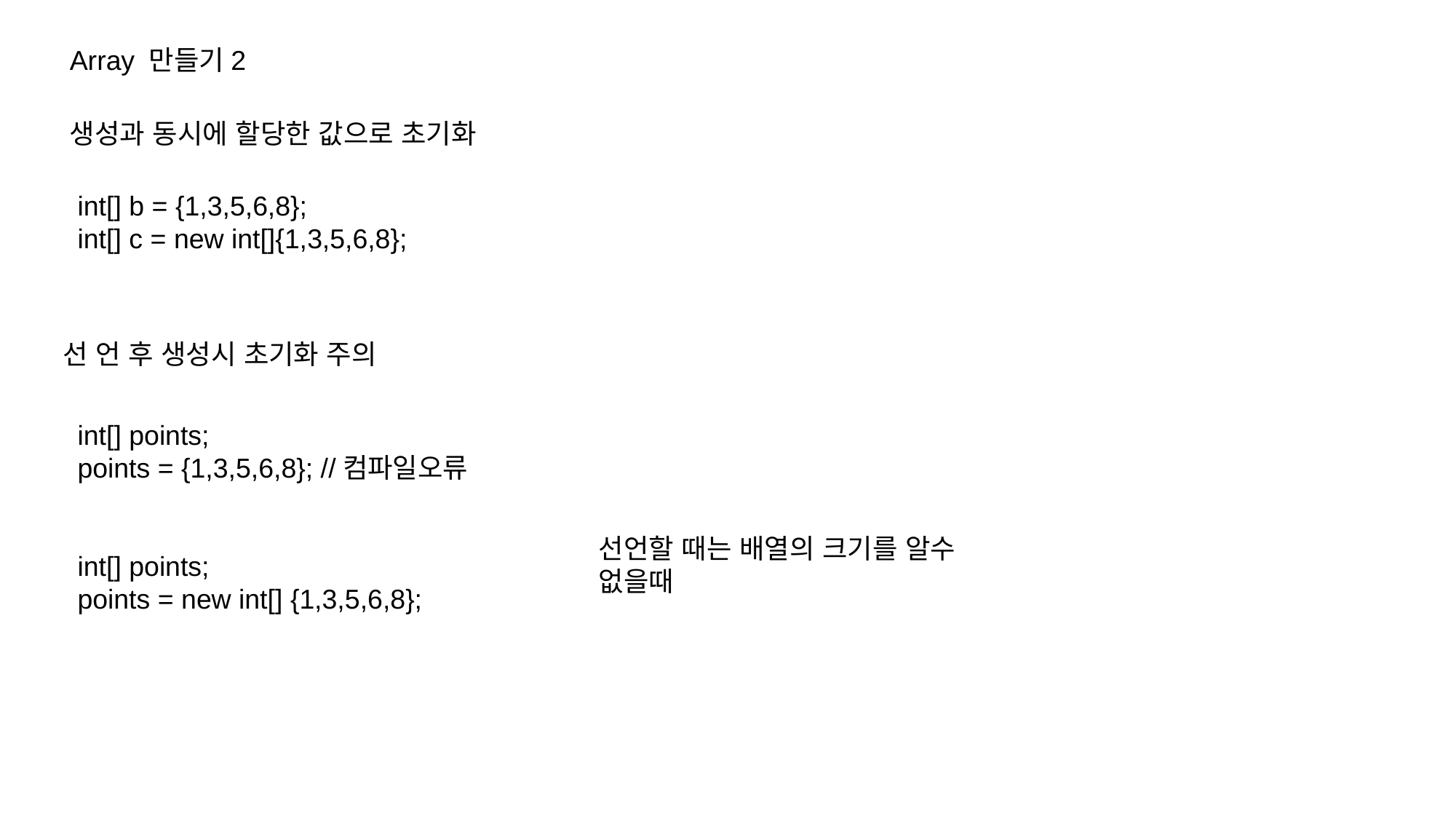

Array 만들기2
생성과 동시에 할당한 값으로 초기화
int[] b = {1,3,5,6,8};
int[] c = new int[]{1,3,5,6,8};

선 언 후 생성시 초기화 주의
int[] points;
points = {1,3,5,6,8}; //컴파일오류
선언할 때는 배열의 크기를 알수
없을때
int[] points;
points = new int[] {1,3,5,6,8};